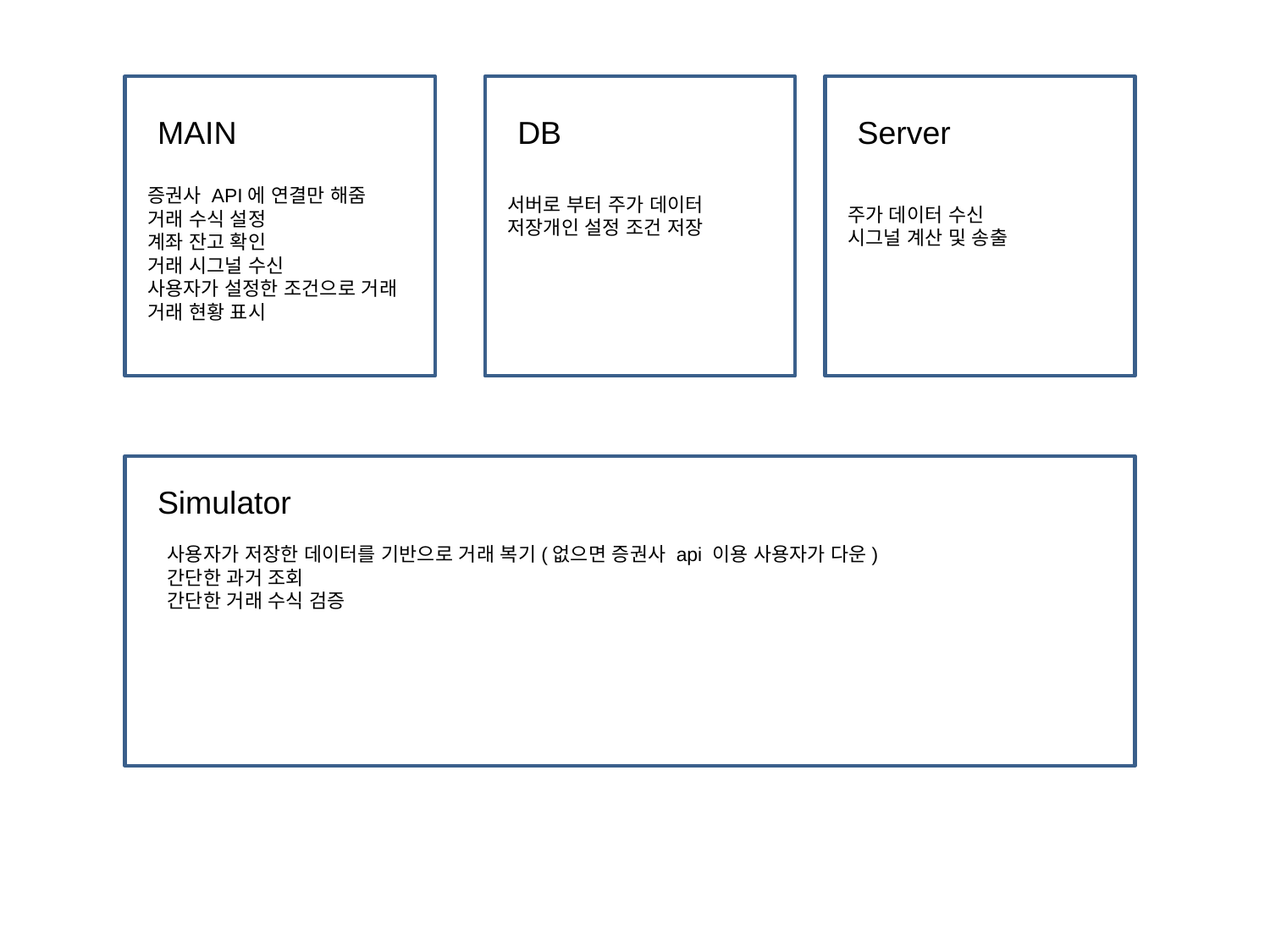

MAIN
DB
Server
증권사 API에 연결만 해줌
거래 수식 설정
계좌 잔고 확인
거래 시그널 수신
사용자가 설정한 조건으로 거래
거래 현황 표시
서버로 부터 주가 데이터 저장개인 설정 조건 저장
주가 데이터 수신
시그널 계산 및 송출

Simulator
사용자가 저장한 데이터를 기반으로 거래 복기(없으면 증권사 api 이용 사용자가 다운)
간단한 과거 조회
간단한 거래 수식 검증